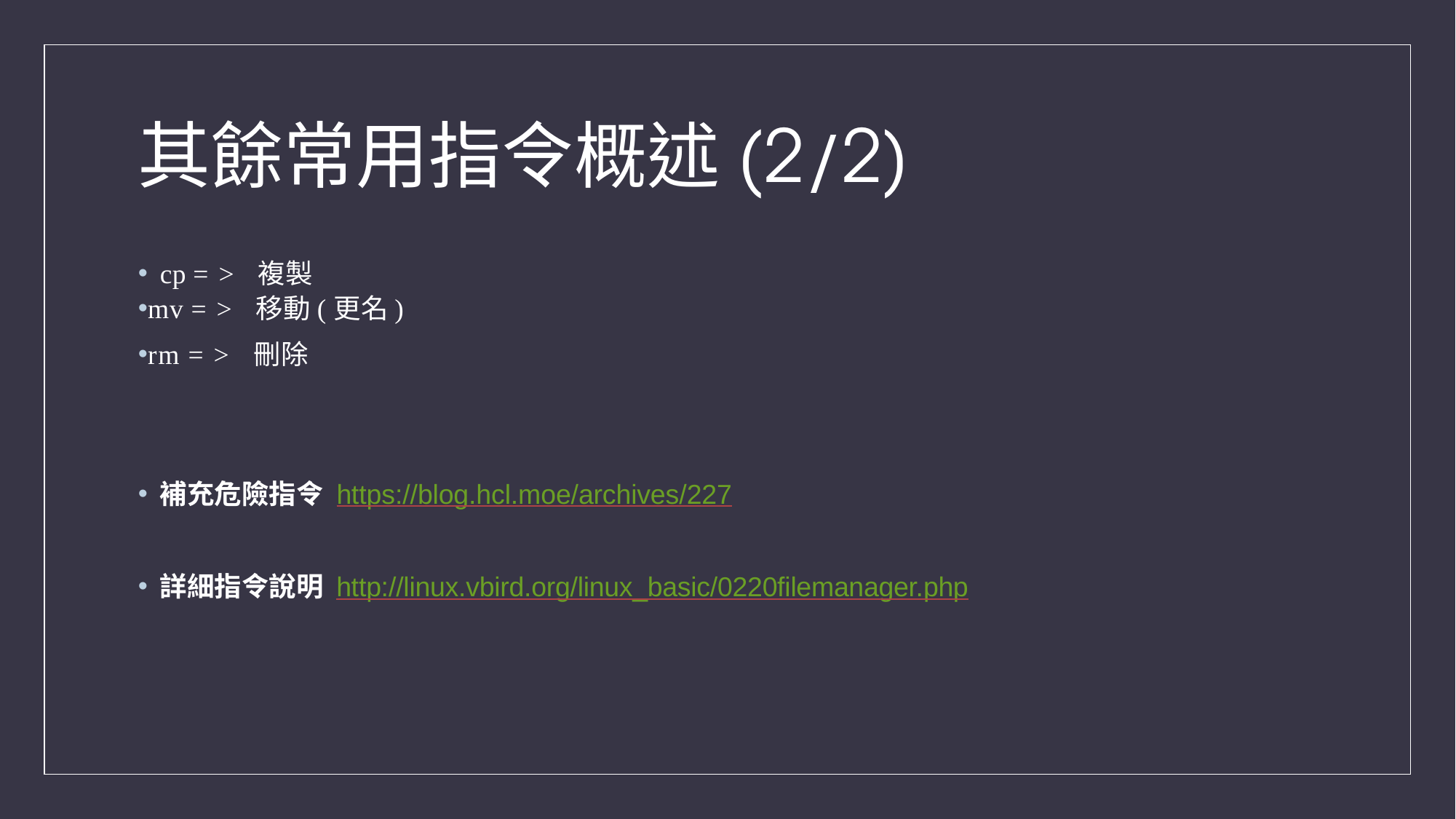

# 其餘常用指令概述(2/2)
cp => 複製
mv => 移動(更名)
rm => 刪除

補充危險指令 https://blog.hcl.moe/archives/227

詳細指令說明 http://linux.vbird.org/linux_basic/0220filemanager.php